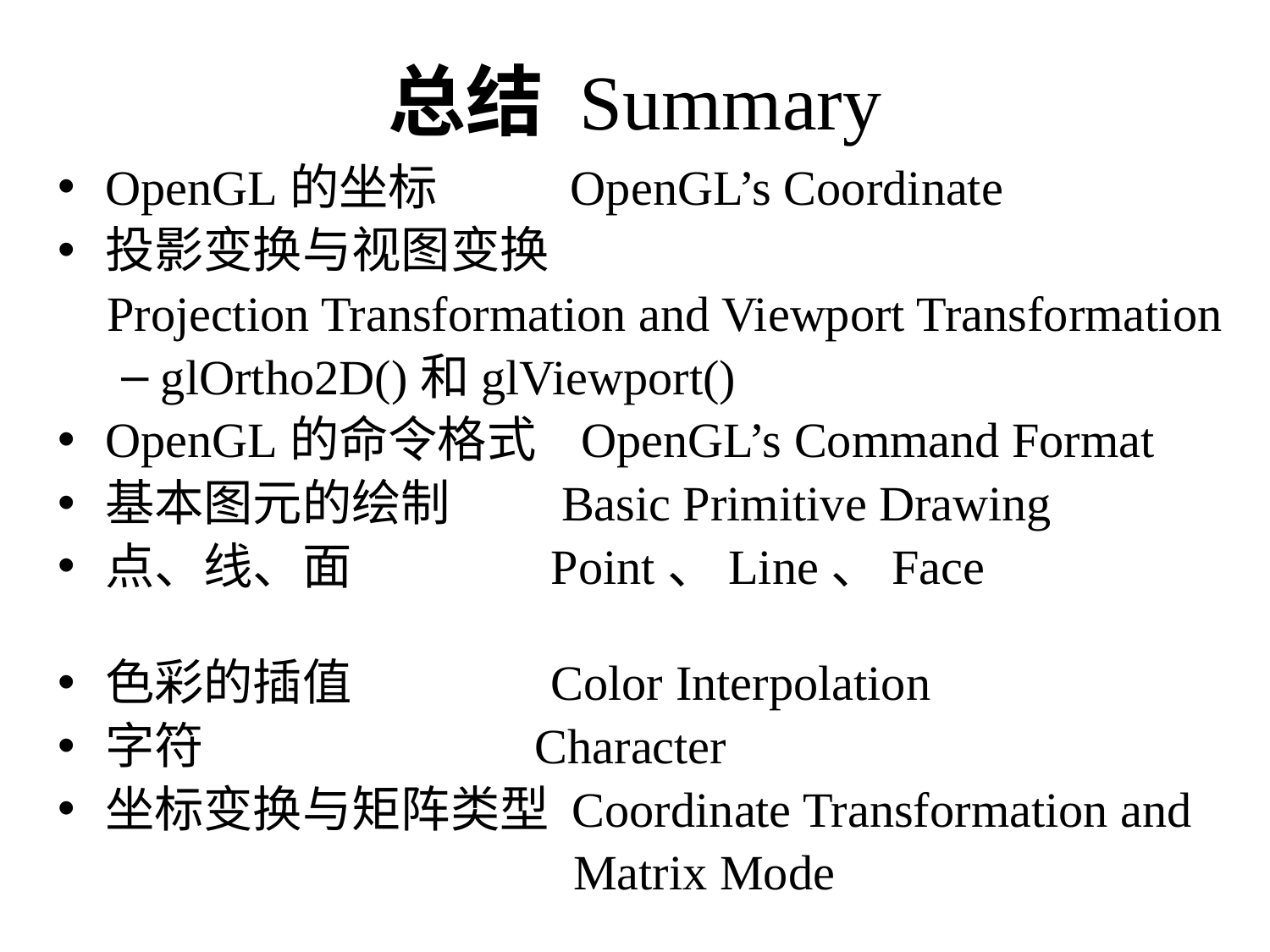

# 总结 Summary
OpenGL的坐标           OpenGL’s Coordinate
投影变换与视图变换
    Projection Transformation and Viewport Transformation
glOrtho2D()和glViewport()
OpenGL的命令格式   OpenGL’s Command Format
基本图元的绘制         Basic Primitive Drawing
点、线、面                 Point、Line、Face
色彩的插值                 Color Interpolation
字符                             Character
坐标变换与矩阵类型 Coordinate Transformation and
                                          Matrix Mode